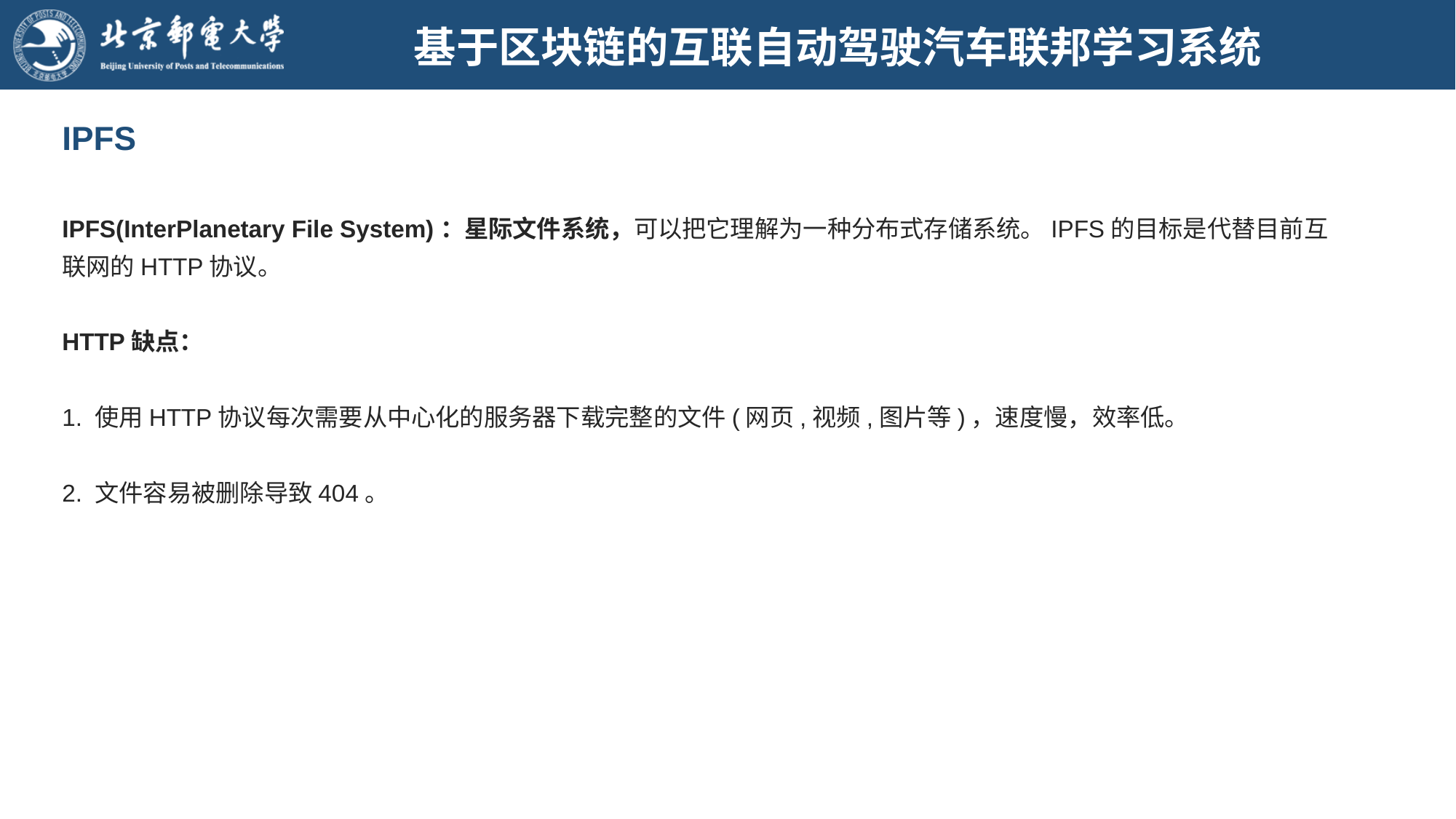

# 基于区块链的互联自动驾驶汽车联邦学习系统
IPFS
IPFS(InterPlanetary File System)：星际文件系统，可以把它理解为一种分布式存储系统。IPFS的目标是代替目前互联网的HTTP协议。

HTTP缺点：

1. 使用HTTP协议每次需要从中心化的服务器下载完整的文件(网页,视频,图片等)，速度慢，效率低。

2. 文件容易被删除导致404。